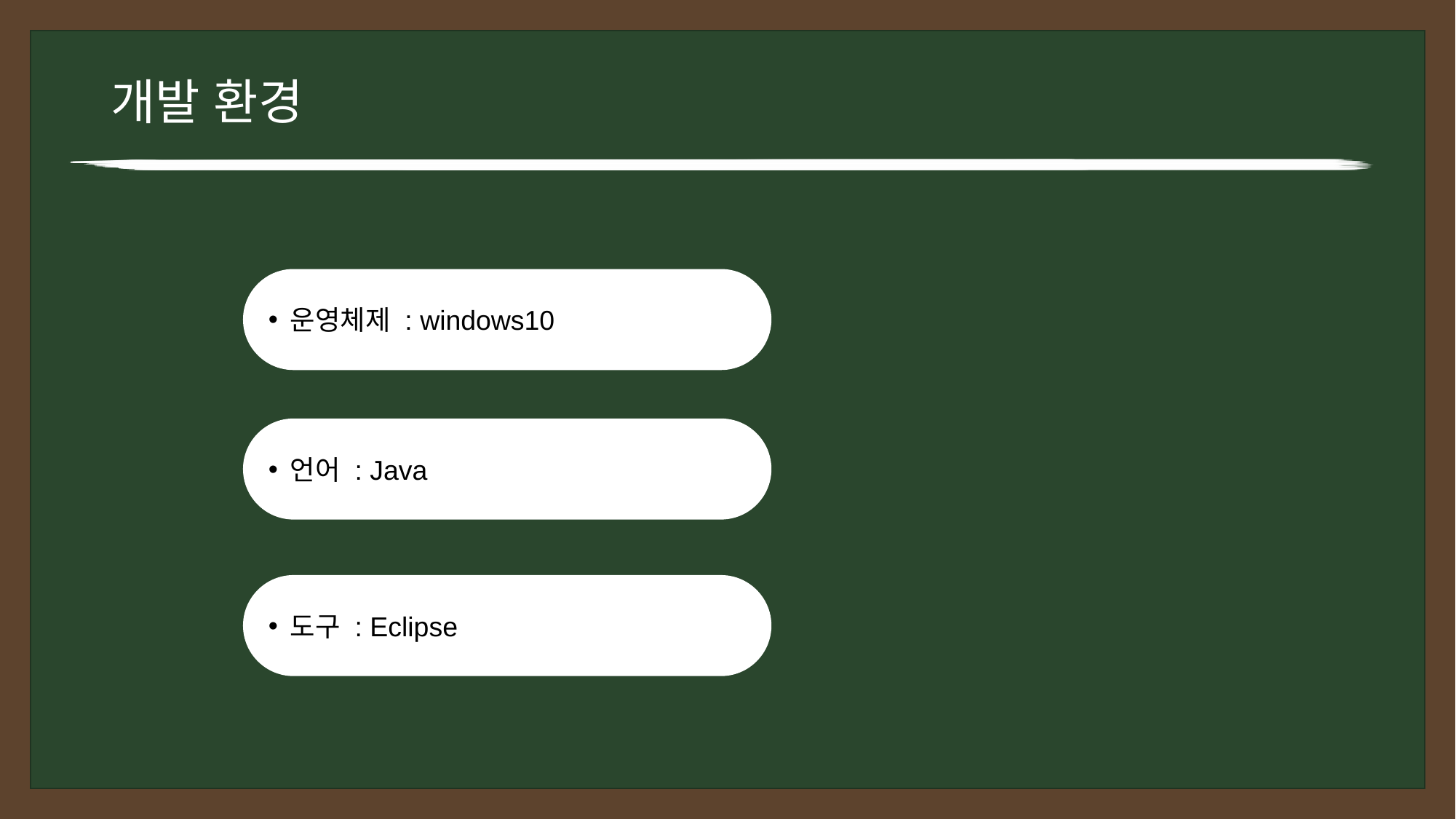

# 개발 환경
운영체제 : windows10
언어 : Java
도구 : Eclipse